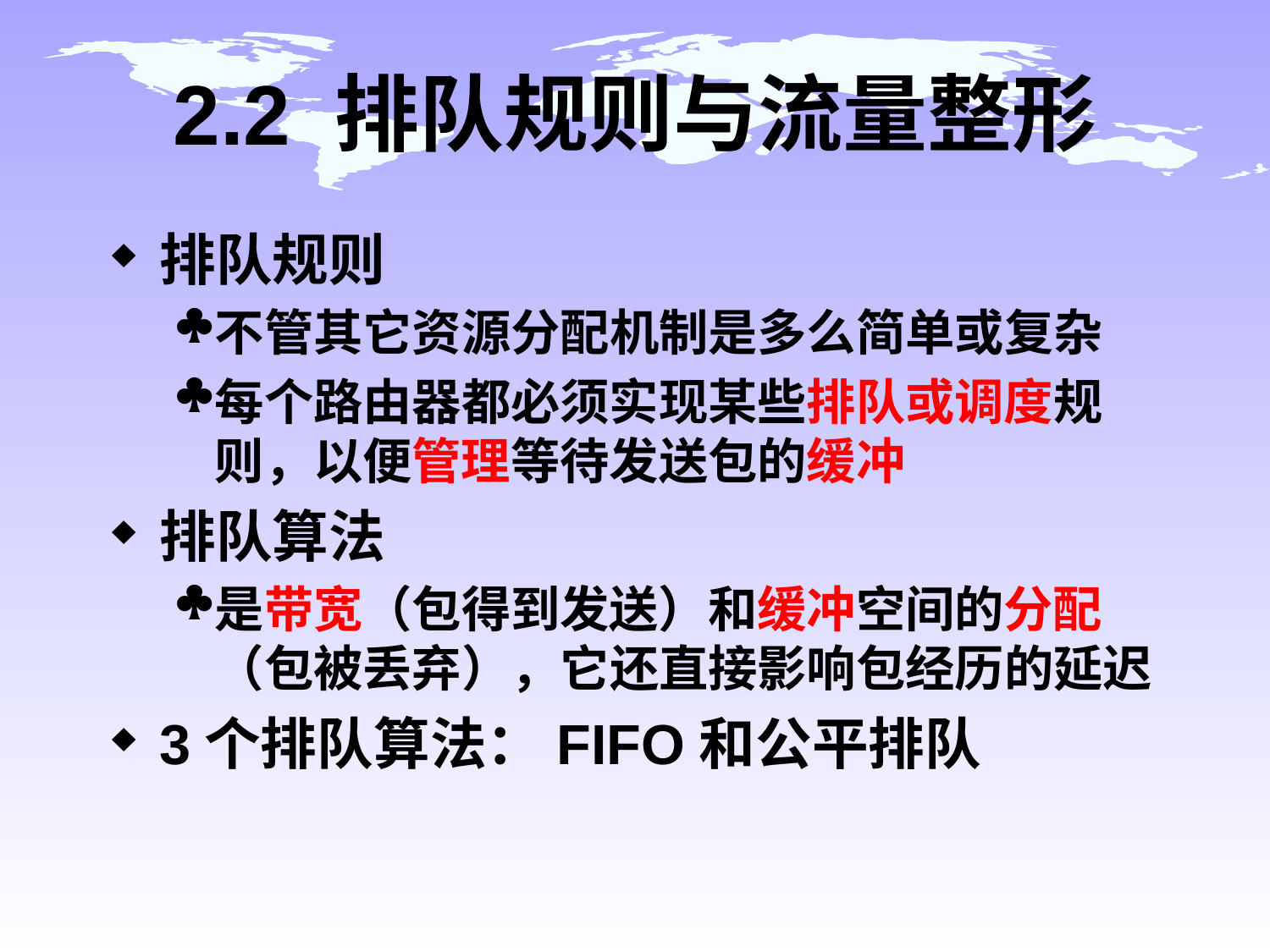

# 2.2 排队规则与流量整形
排队规则
不管其它资源分配机制是多么简单或复杂
每个路由器都必须实现某些排队或调度规则，以便管理等待发送包的缓冲
排队算法
是带宽（包得到发送）和缓冲空间的分配（包被丢弃），它还直接影响包经历的延迟
3个排队算法：FIFO和公平排队